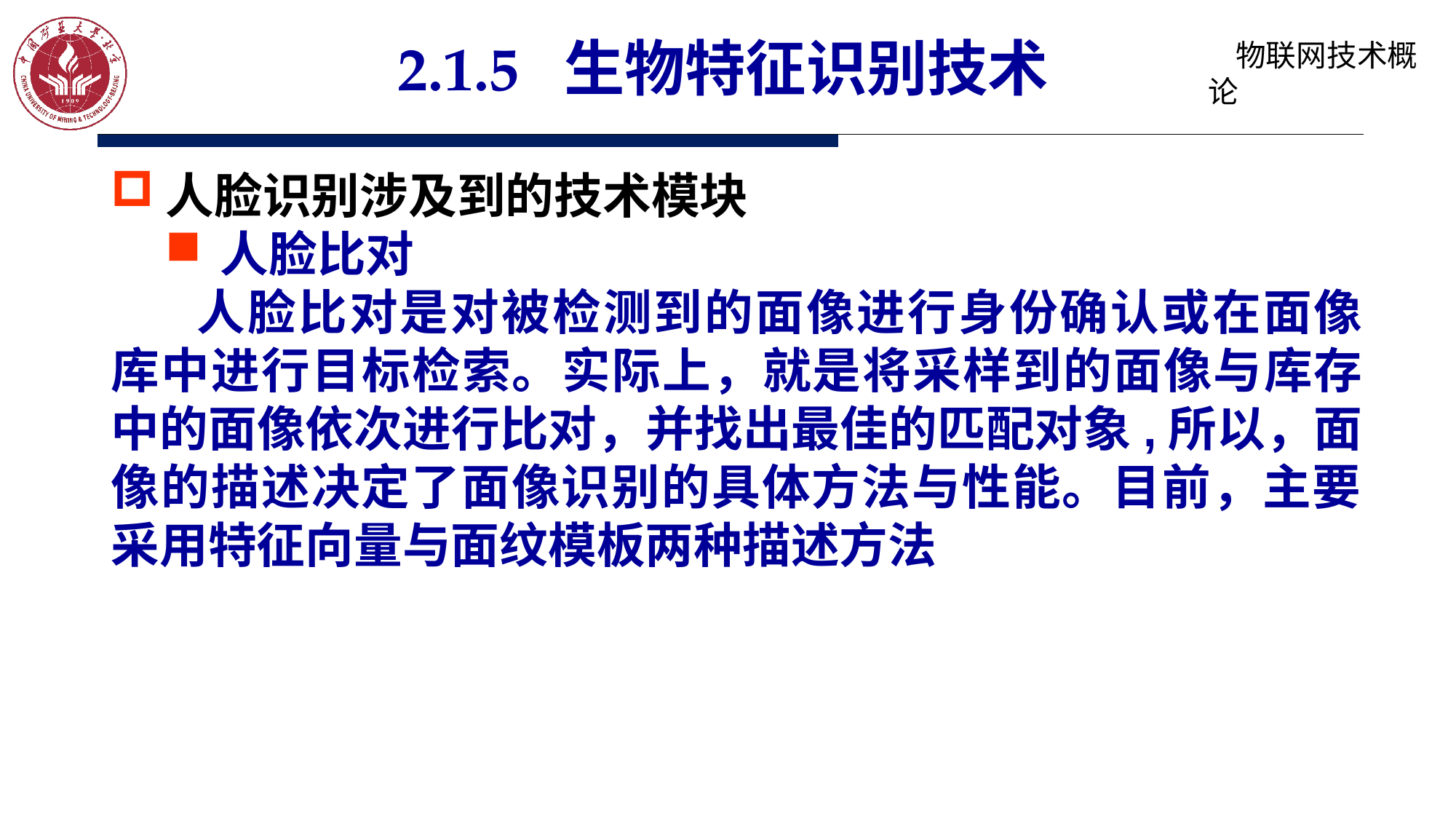

# 2.1.5  生物特征识别技术
人脸识别涉及到的技术模块
人脸比对
人脸比对是对被检测到的面像进行身份确认或在面像库中进行目标检索。实际上，就是将采样到的面像与库存中的面像依次进行比对，并找出最佳的匹配对象,所以，面像的描述决定了面像识别的具体方法与性能。目前，主要采用特征向量与面纹模板两种描述方法